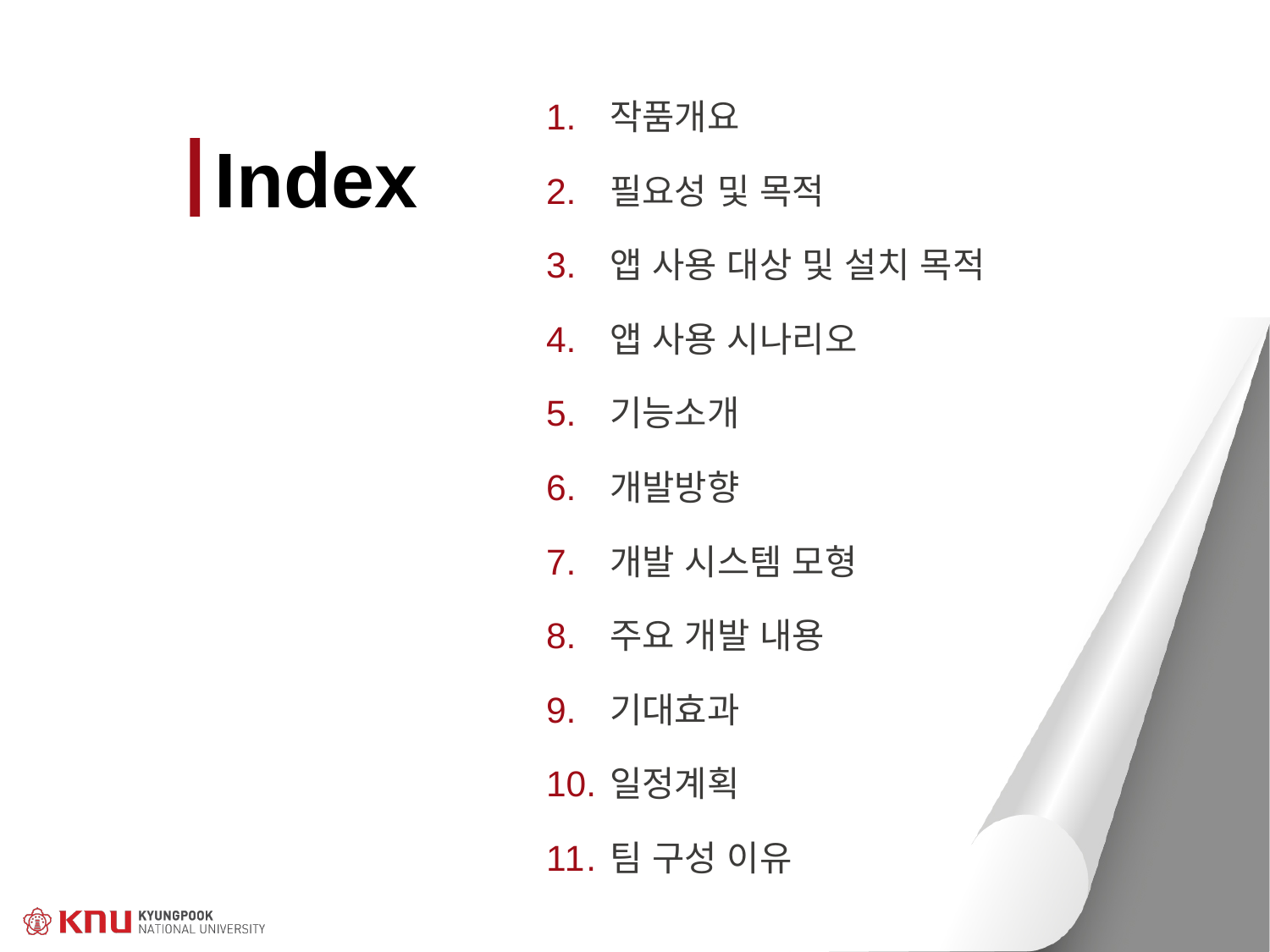

작품개요
필요성 및 목적
앱 사용 대상 및 설치 목적
앱 사용 시나리오
기능소개
개발방향
개발 시스템 모형
주요 개발 내용
기대효과
일정계획
팀 구성 이유

Index